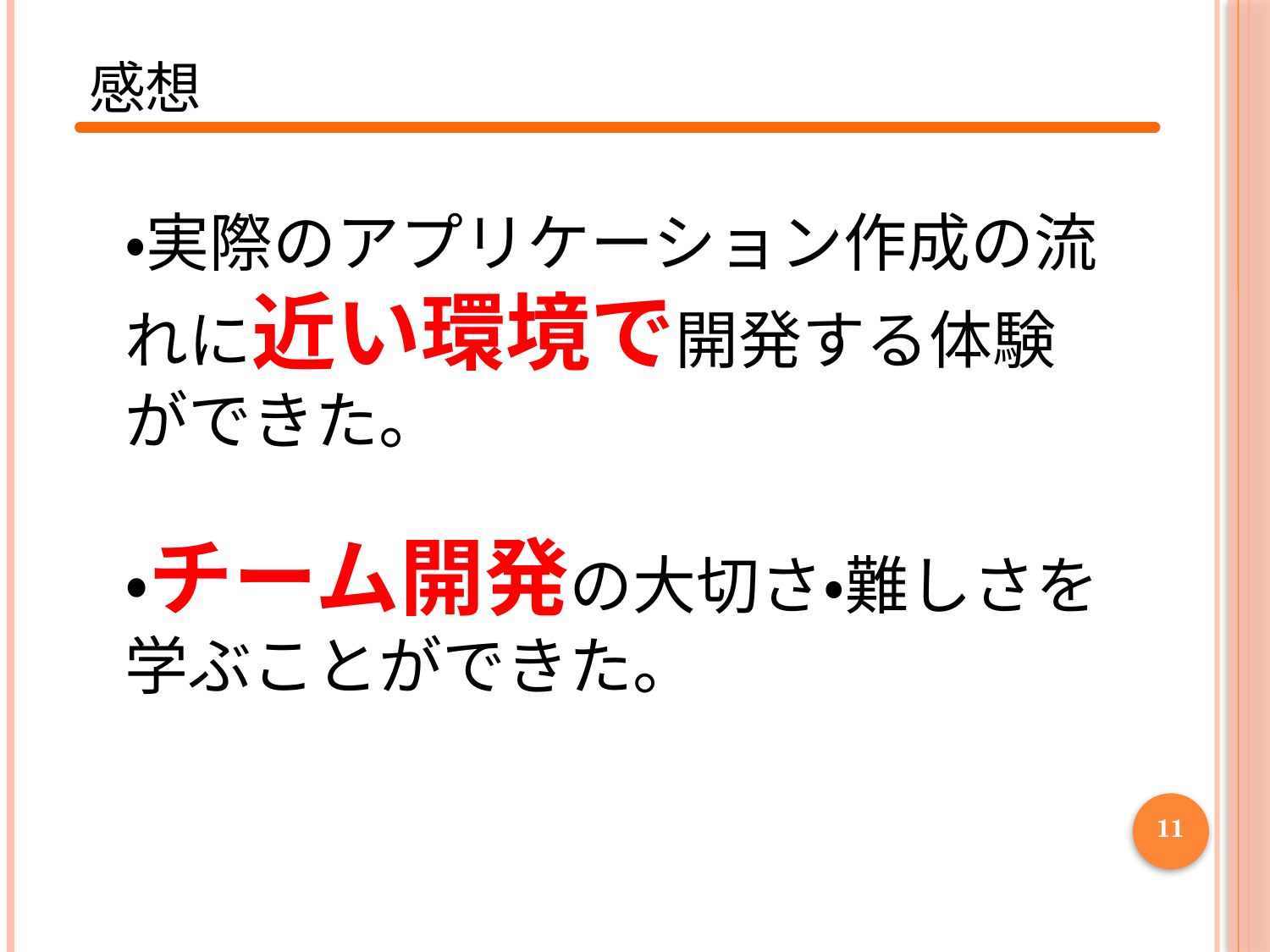

感想
・実際のアプリケーション作成の流れに近い環境で開発する体験ができた。

・チーム開発の大切さ・難しさを学ぶことができた。
11